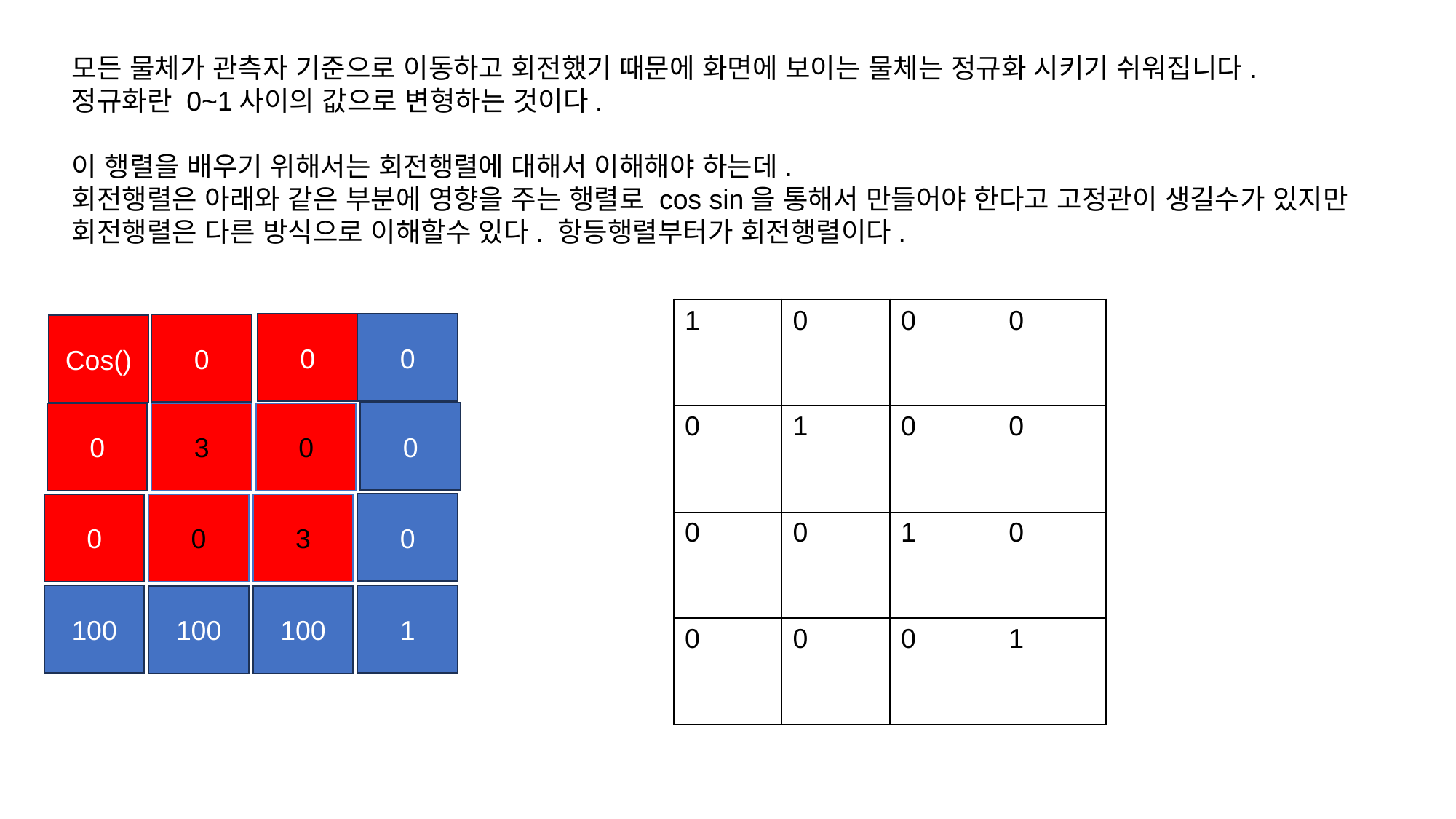

모든 물체가 관측자 기준으로 이동하고 회전했기 때문에 화면에 보이는 물체는 정규화 시키기 쉬워집니다.
정규화란 0~1사이의 값으로 변형하는 것이다.

이 행렬을 배우기 위해서는 회전행렬에 대해서 이해해야 하는데.
회전행렬은 아래와 같은 부분에 영향을 주는 행렬로 cos sin을 통해서 만들어야 한다고 고정관이 생길수가 있지만 회전행렬은 다른 방식으로 이해할수 있다. 항등행렬부터가 회전행렬이다.
| 1 | 0 | 0 | 0 |
| --- | --- | --- | --- |
| 0 | 1 | 0 | 0 |
| 0 | 0 | 1 | 0 |
| 0 | 0 | 0 | 1 |
0
0
0
Cos()
0
3
0
0
0
0
3
0
100
1
100
100